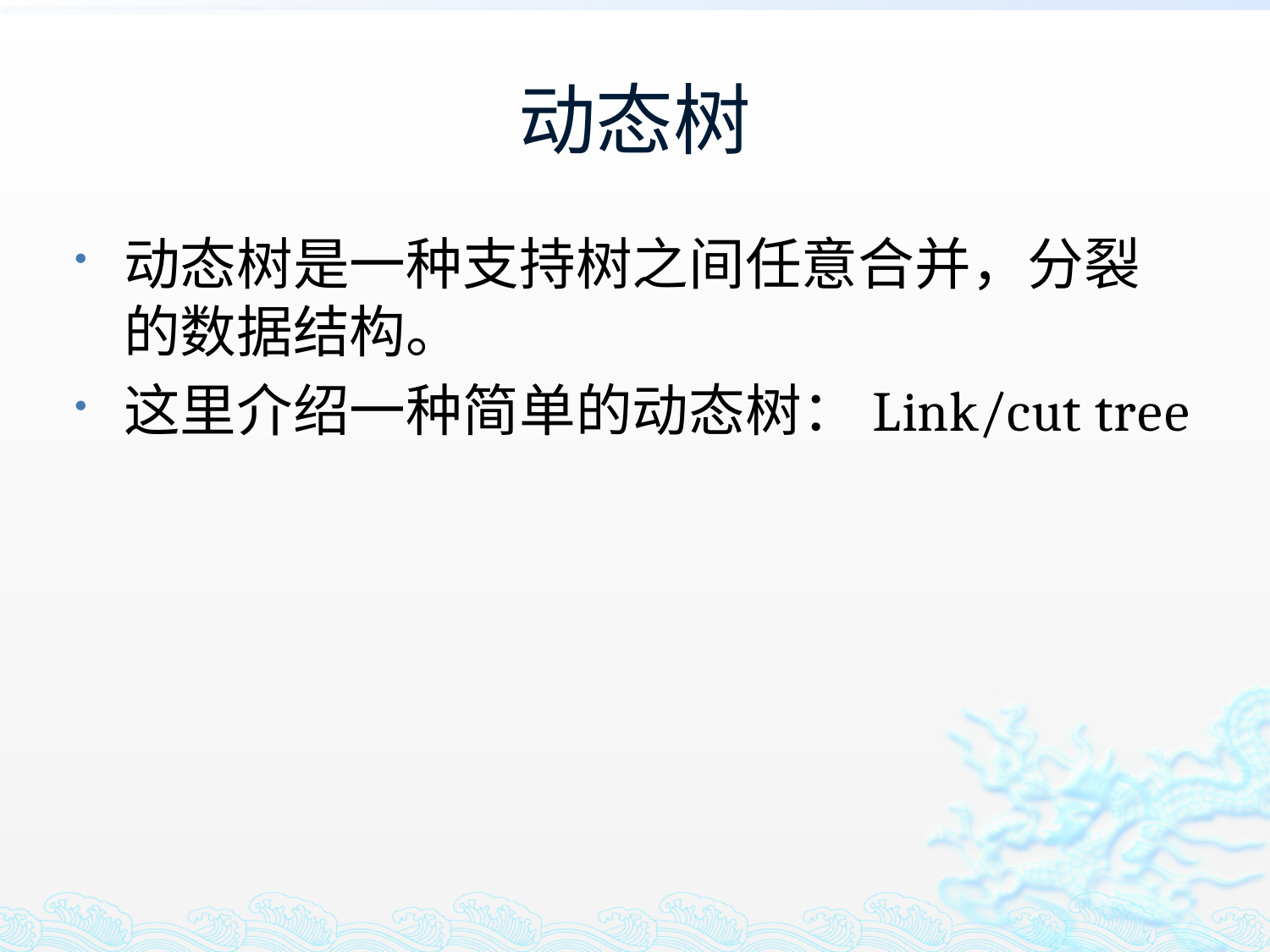

# 动态树
动态树是一种支持树之间任意合并，分裂的数据结构。
这里介绍一种简单的动态树：Link/cut tree